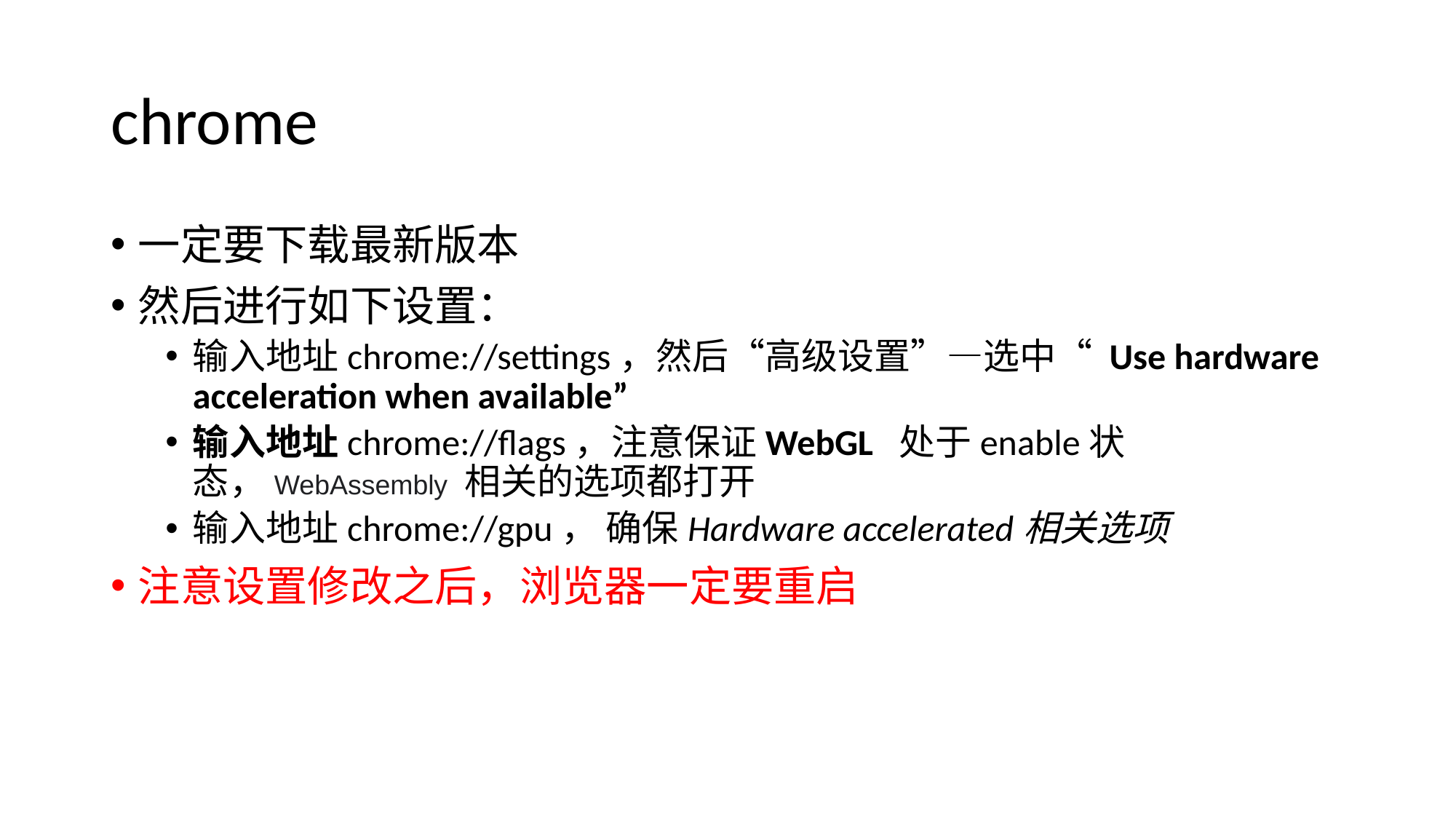

# chrome
一定要下载最新版本
然后进行如下设置：
输入地址chrome://settings，然后“高级设置”—选中“ Use hardware acceleration when available”
输入地址chrome://flags，注意保证WebGL  处于enable状态，WebAssembly 相关的选项都打开
输入地址chrome://gpu， 确保Hardware accelerated相关选项
注意设置修改之后，浏览器一定要重启